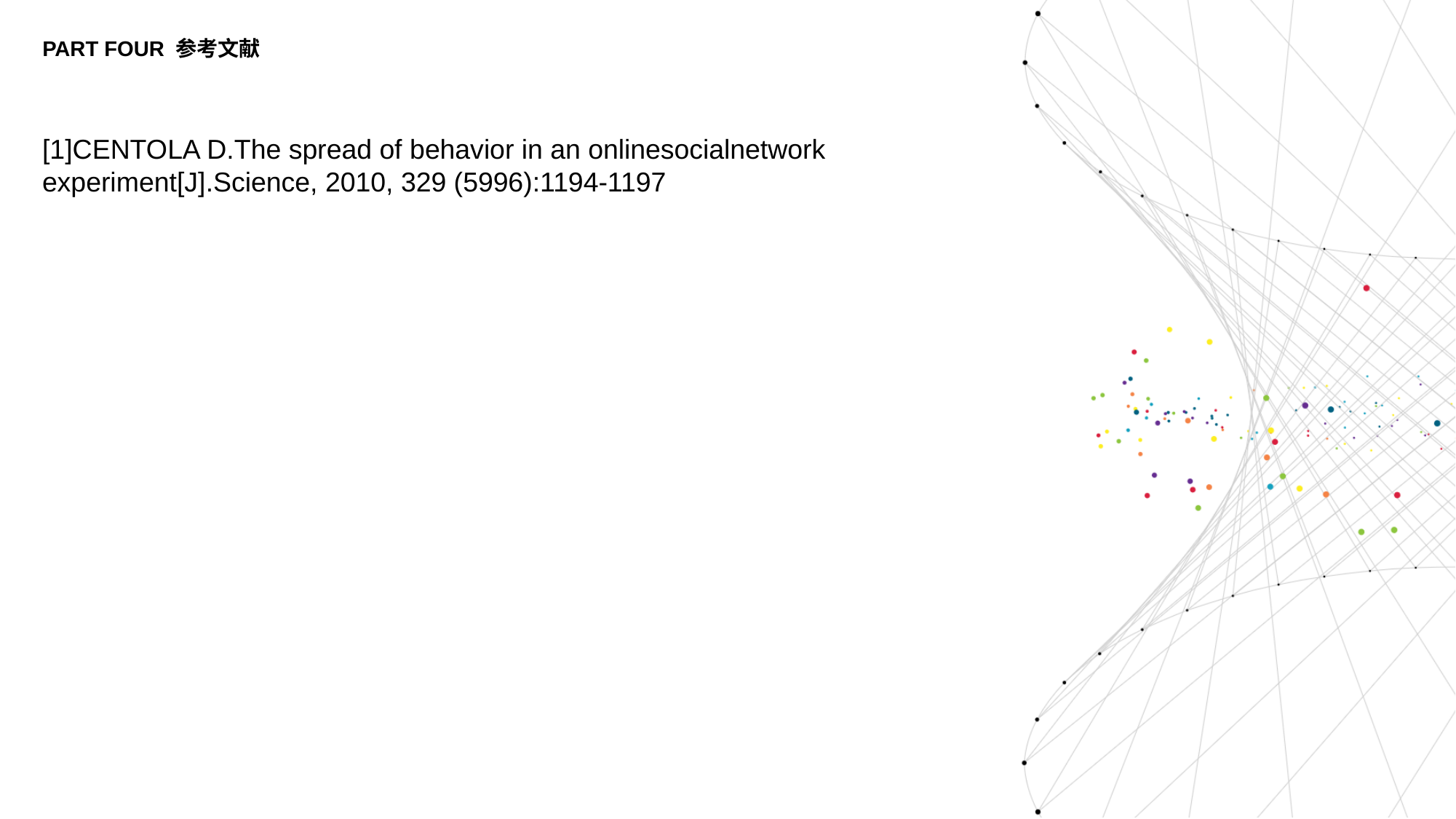

PART FOUR 参考文献
[1]CENTOLA D.The spread of behavior in an onlinesocialnetwork experiment[J].Science, 2010, 329 (5996):1194-1197